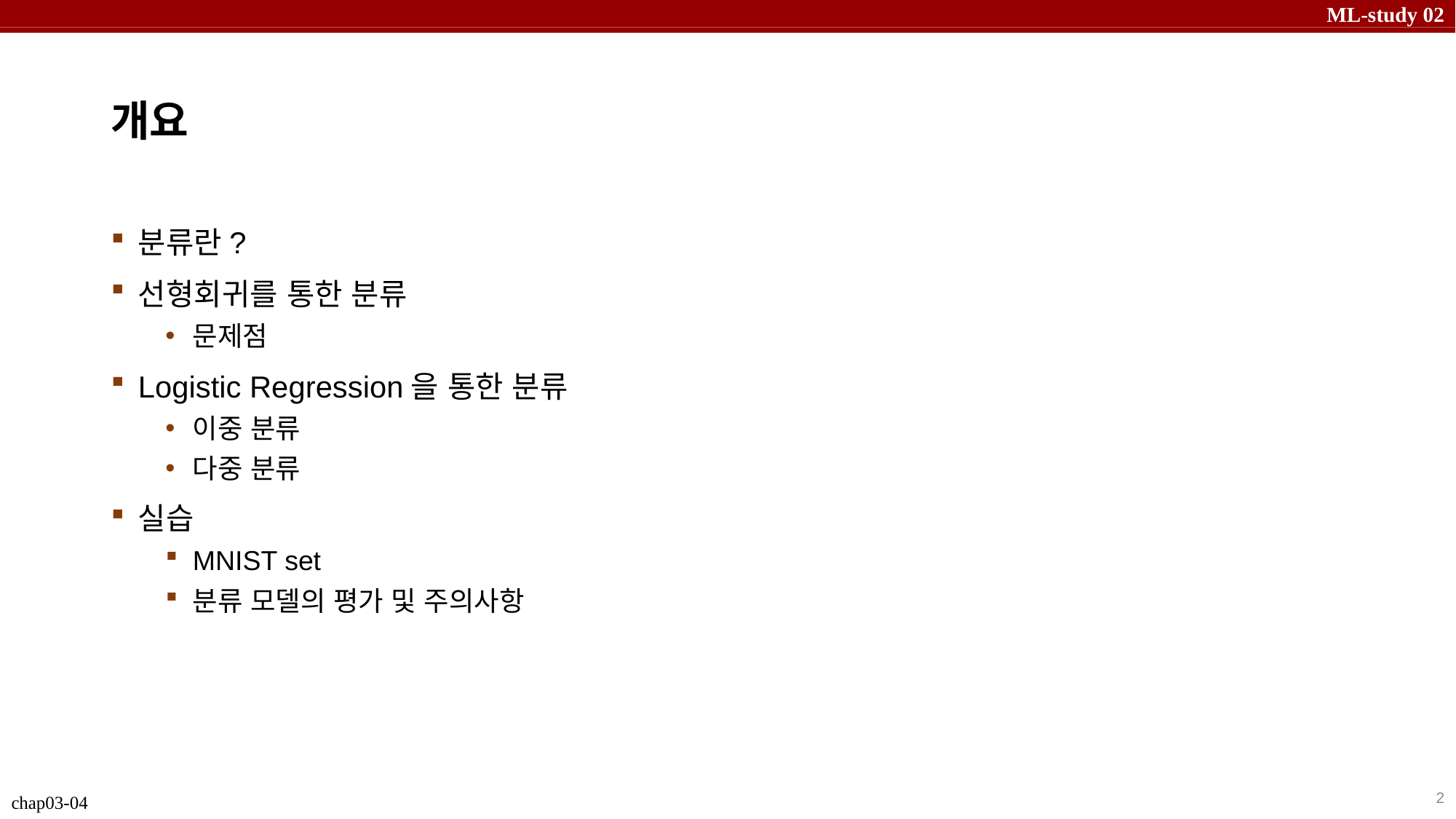

# 개요
분류란?
선형회귀를 통한 분류
문제점
Logistic Regression을 통한 분류
이중 분류
다중 분류
실습
MNIST set
분류 모델의 평가 및 주의사항

2